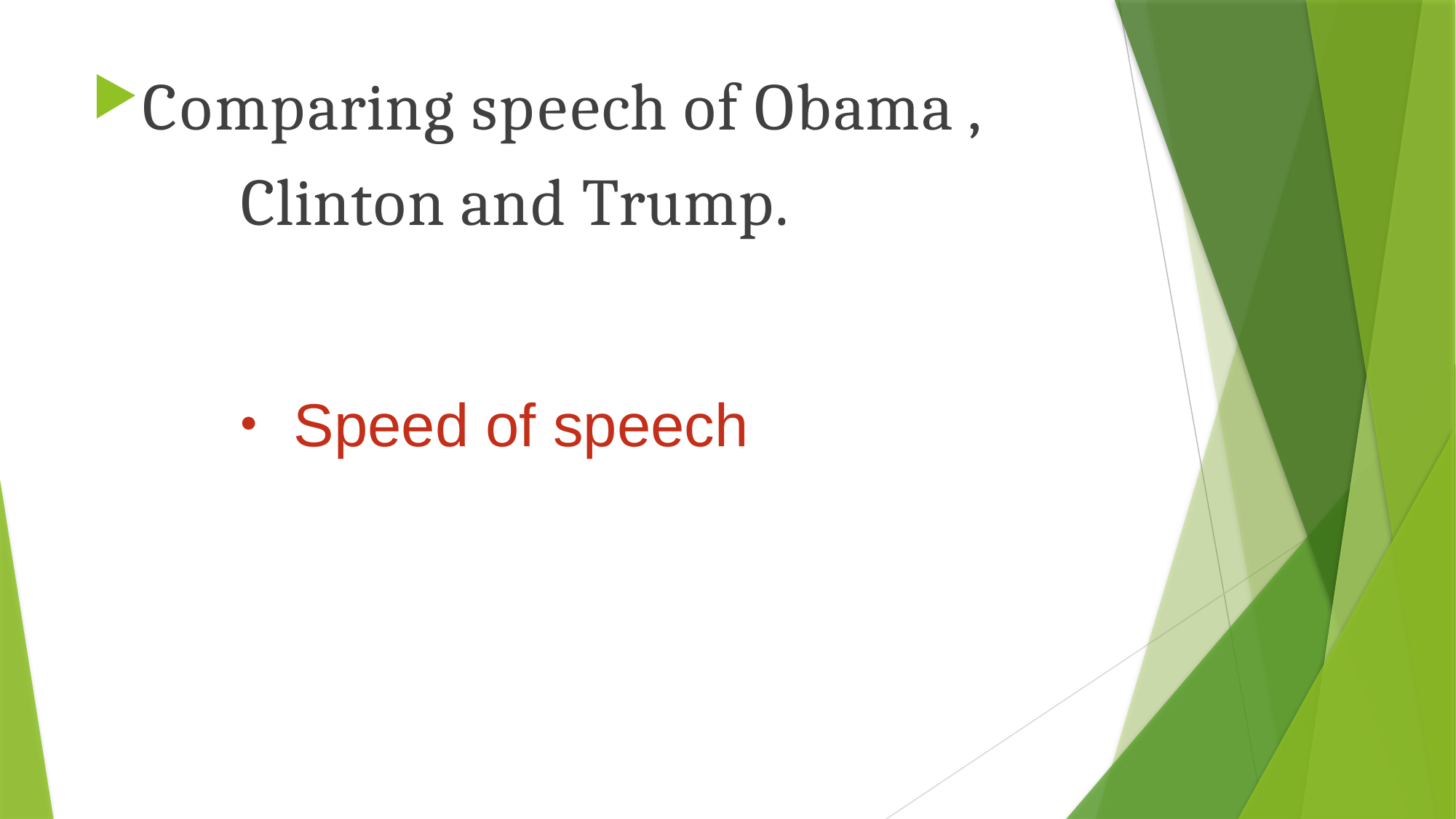

Comparing speech of Obama ,
          Clinton and Trump.

　　　・Speed of speech